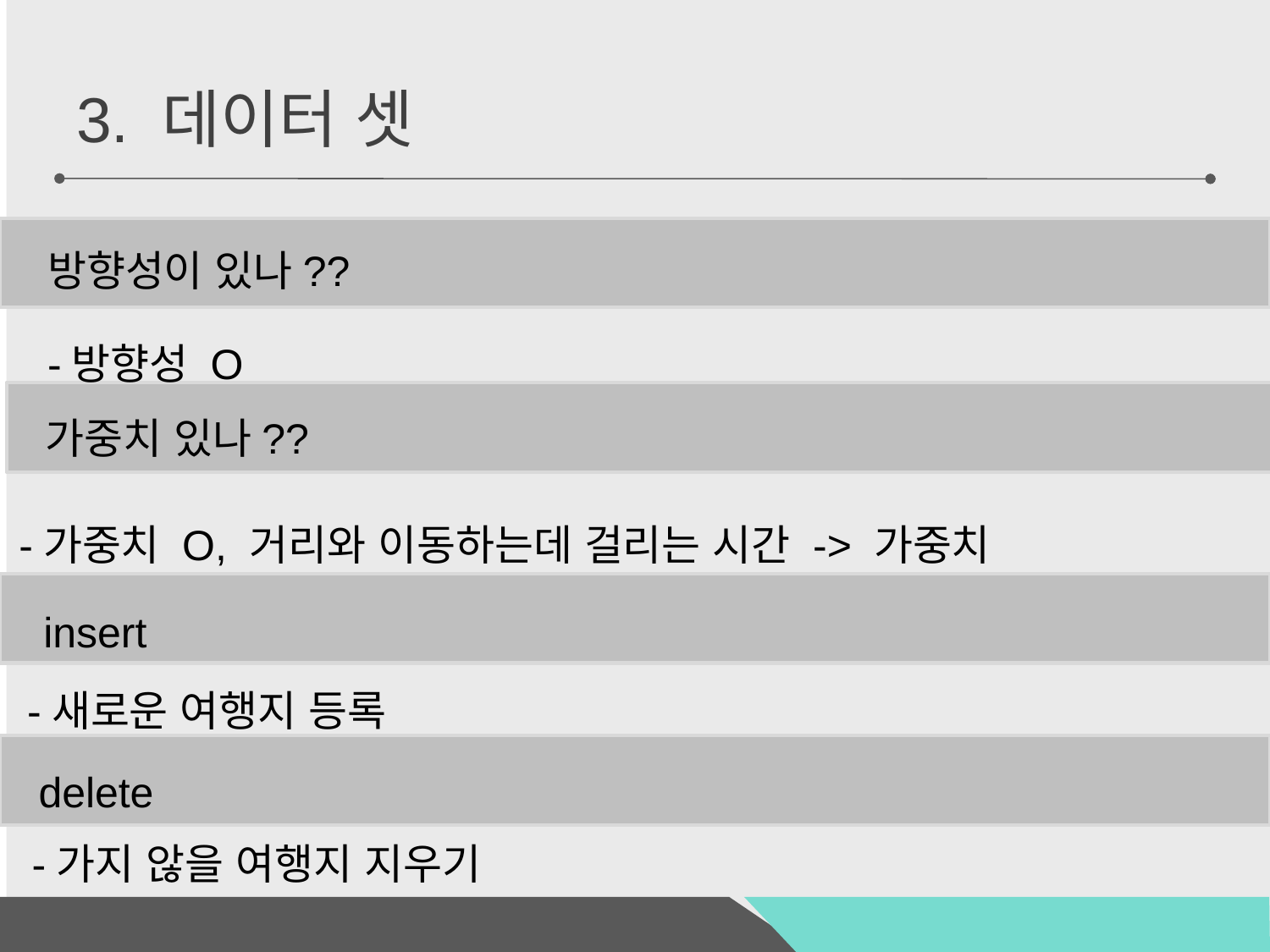

# 3. 데이터 셋
방향성이 있나??

-방향성 O
가중치 있나??

-가중치 O, 거리와 이동하는데 걸리는 시간 -> 가중치
insert

-새로운 여행지 등록
delete

-가지 않을 여행지 지우기